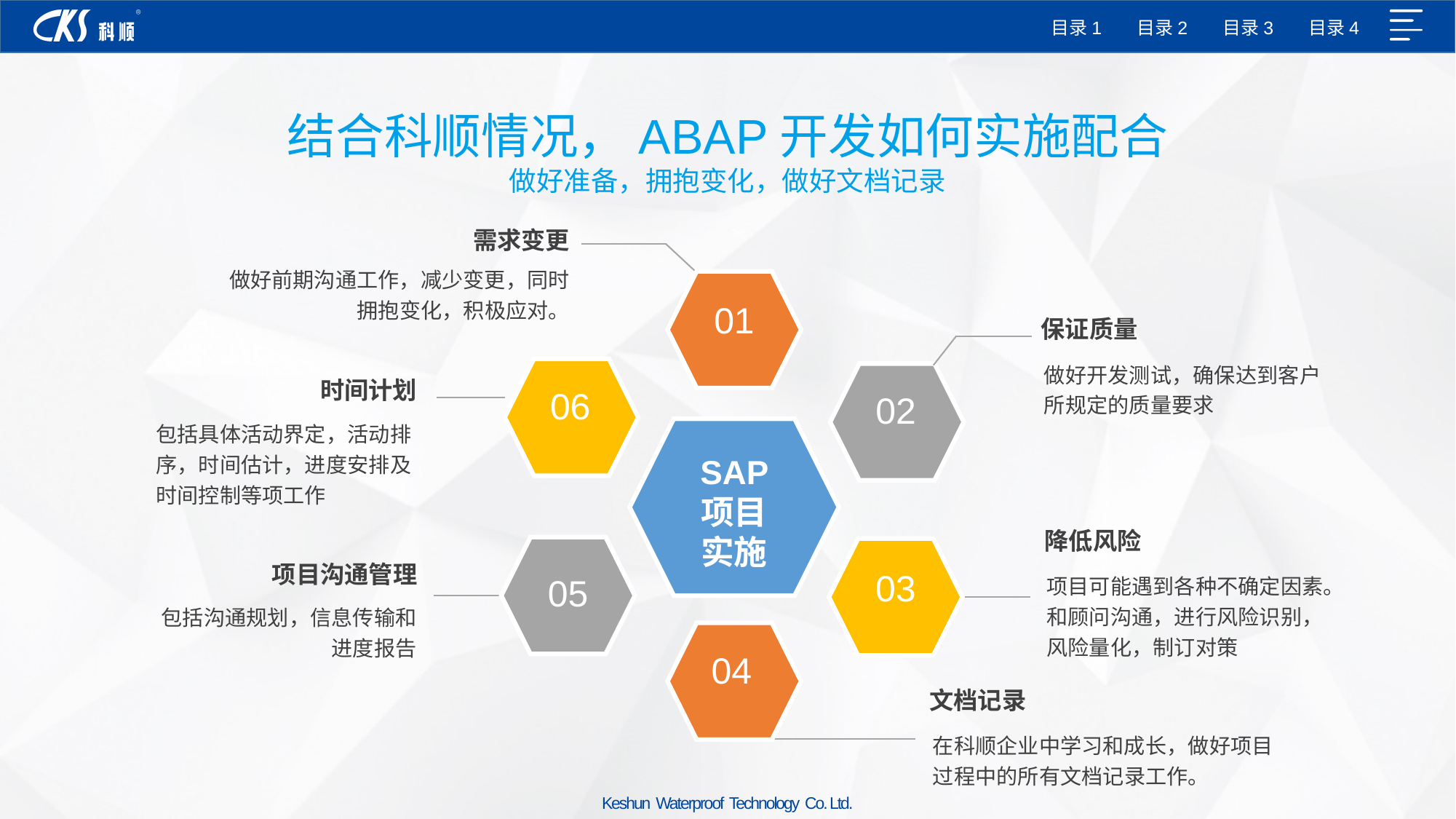

结合科顺情况，ABAP开发如何实施配合
做好准备，拥抱变化，做好文档记录
需求变更
做好前期沟通工作，减少变更，同时拥抱变化，积极应对。

01
保证质量
做好开发测试，确保达到客户所规定的质量要求

06

02
时间计划
包括具体活动界定，活动排序，时间估计，进度安排及时间控制等项工作

SAP 项目
实施
降低风险

05

03
项目沟通管理
项目可能遇到各种不确定因素。和顾问沟通，进行风险识别，风险量化，制订对策
包括沟通规划，信息传输和进度报告

04
文档记录
在科顺企业中学习和成长，做好项目过程中的所有文档记录工作。